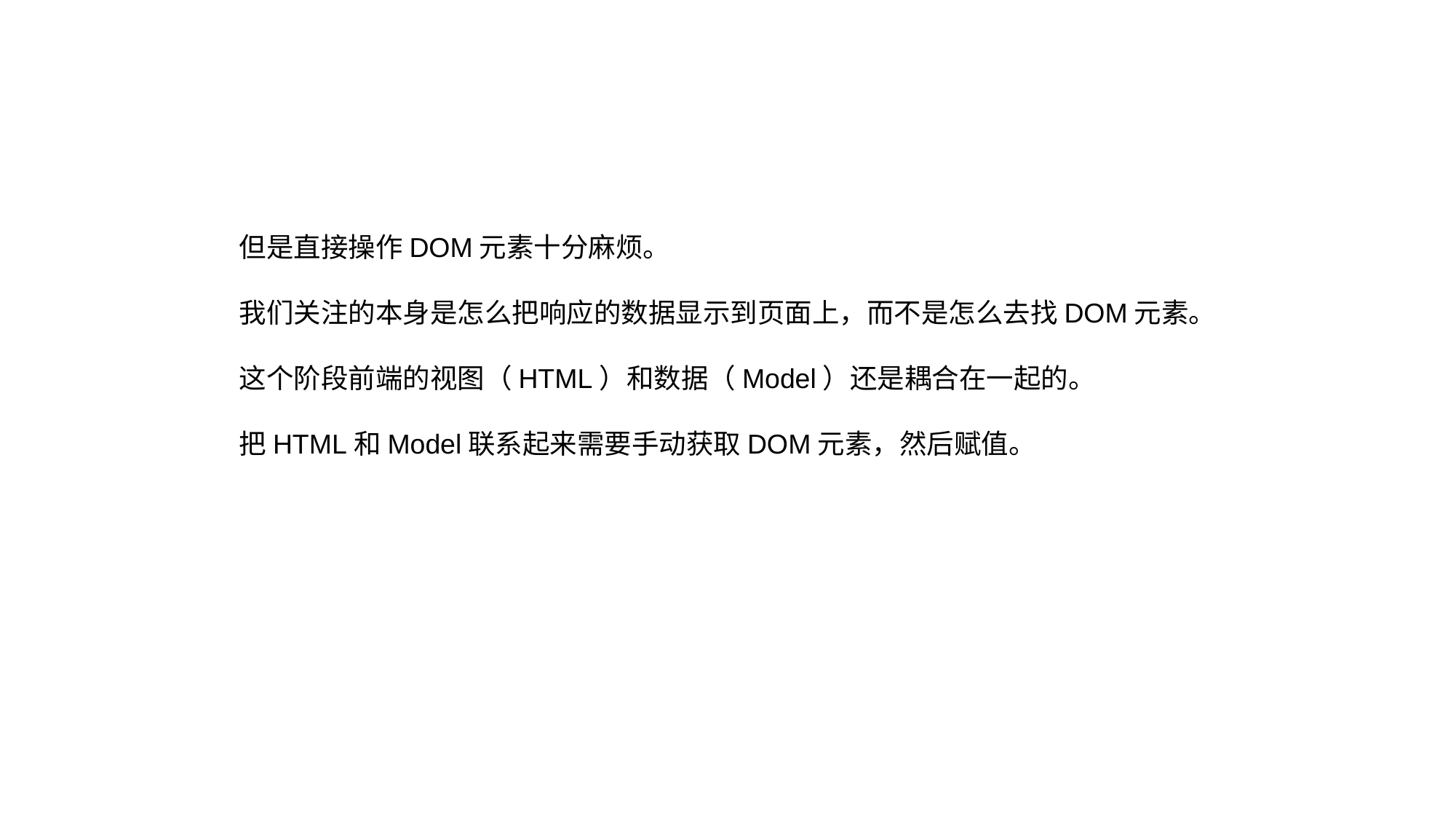

但是直接操作DOM元素十分麻烦。

我们关注的本身是怎么把响应的数据显示到页面上，而不是怎么去找DOM元素。

这个阶段前端的视图（HTML）和数据（Model）还是耦合在一起的。

把HTML和Model联系起来需要手动获取DOM元素，然后赋值。